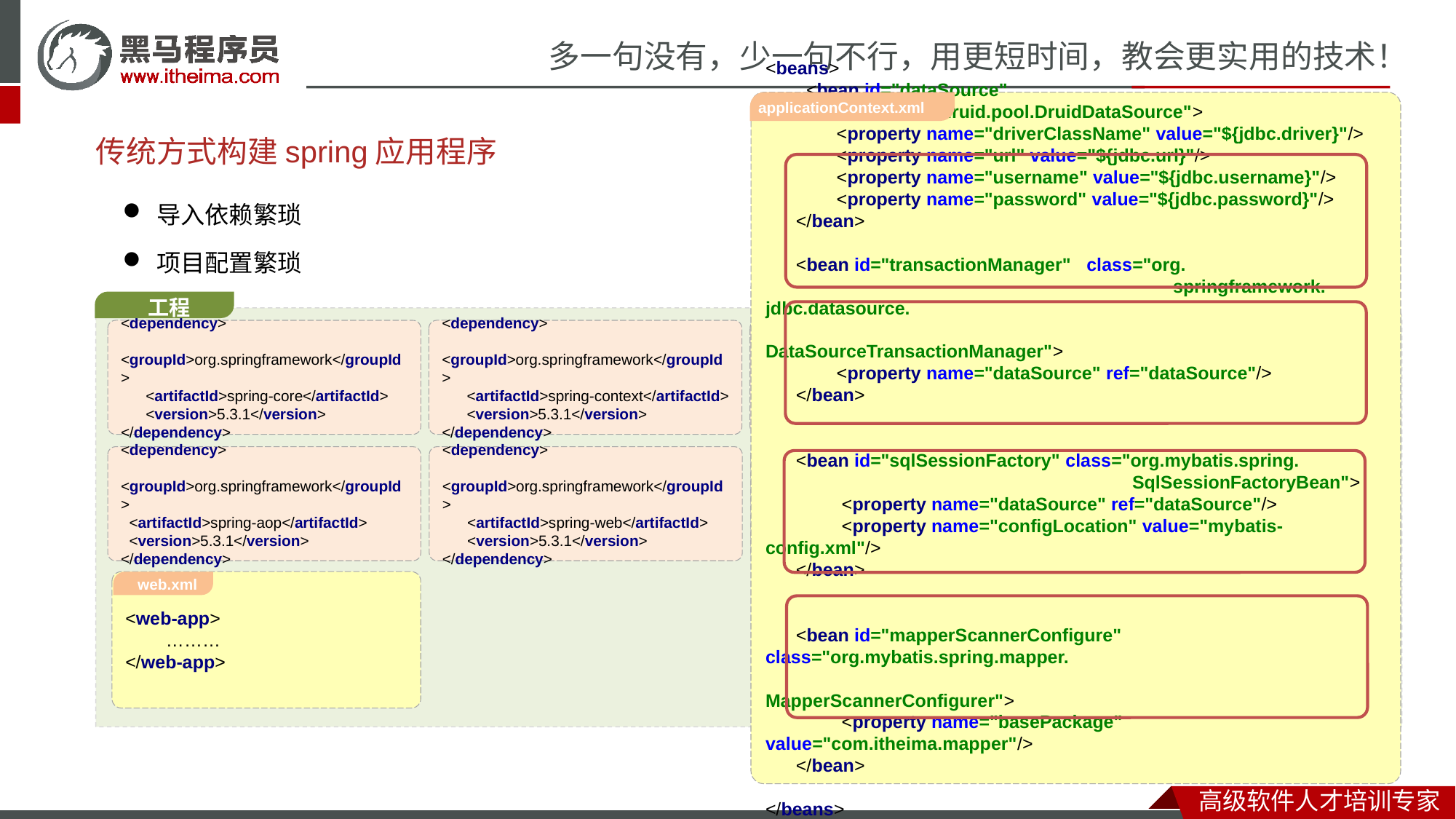

applicationContext.xml
<beans>
        <bean id="dataSource" class="com.alibaba.druid.pool.DruidDataSource">
              <property name="driverClassName" value="${jdbc.driver}"/>
              <property name="url" value="${jdbc.url}"/>
              <property name="username" value="${jdbc.username}"/>
              <property name="password" value="${jdbc.password}"/>
      </bean>
      <bean id="transactionManager"   class="org.
                                                                                springframework. jdbc.datasource.
                                                                                 DataSourceTransactionManager">
              <property name="dataSource" ref="dataSource"/>
      </bean>
      <bean id="sqlSessionFactory" class="org.mybatis.spring.
                                                                        SqlSessionFactoryBean">
               <property name="dataSource" ref="dataSource"/>
               <property name="configLocation" value="mybatis-config.xml"/>
      </bean>
      <bean id="mapperScannerConfigure" class="org.mybatis.spring.mapper.
                                                                                            MapperScannerConfigurer">
               <property name="basePackage" value="com.itheima.mapper"/>
      </bean>
</beans>
# 传统方式构建spring应用程序

导入依赖繁琐
项目配置繁琐
         工程

<dependency>
      <groupId>org.springframework</groupId>
      <artifactId>spring-core</artifactId>
      <version>5.3.1</version>
</dependency>
<dependency>
      <groupId>org.springframework</groupId>
      <artifactId>spring-context</artifactId>
      <version>5.3.1</version>
</dependency>
<dependency>
      <groupId>org.springframework</groupId>
      <artifactId>spring-beans</artifactId>
      <version>5.3.1</version>
</dependency>
<dependency>
        <groupId>javax.servlet</groupId>
        <artifactId>javax.servlet-api</artifactId>
        <version>4.0.1</version>
</dependency>
<dependency>
  <groupId>org.springframework</groupId>
  <artifactId>spring-aop</artifactId>
  <version>5.3.1</version>
</dependency>
<dependency>
      <groupId>org.springframework</groupId>
      <artifactId>spring-web</artifactId>
      <version>5.3.1</version>
</dependency>
<dependency>
  <groupId>org.springframework</groupId>
  <artifactId>spring-expression</artifactId>
  <version>5.3.1</version>
</dependency>
<dependency>
    ……
</dependency>

<web-app>
        ………
</web-app>
     web.xml
<beans>
        ………
</beans>
 springMvc.xml

  其他